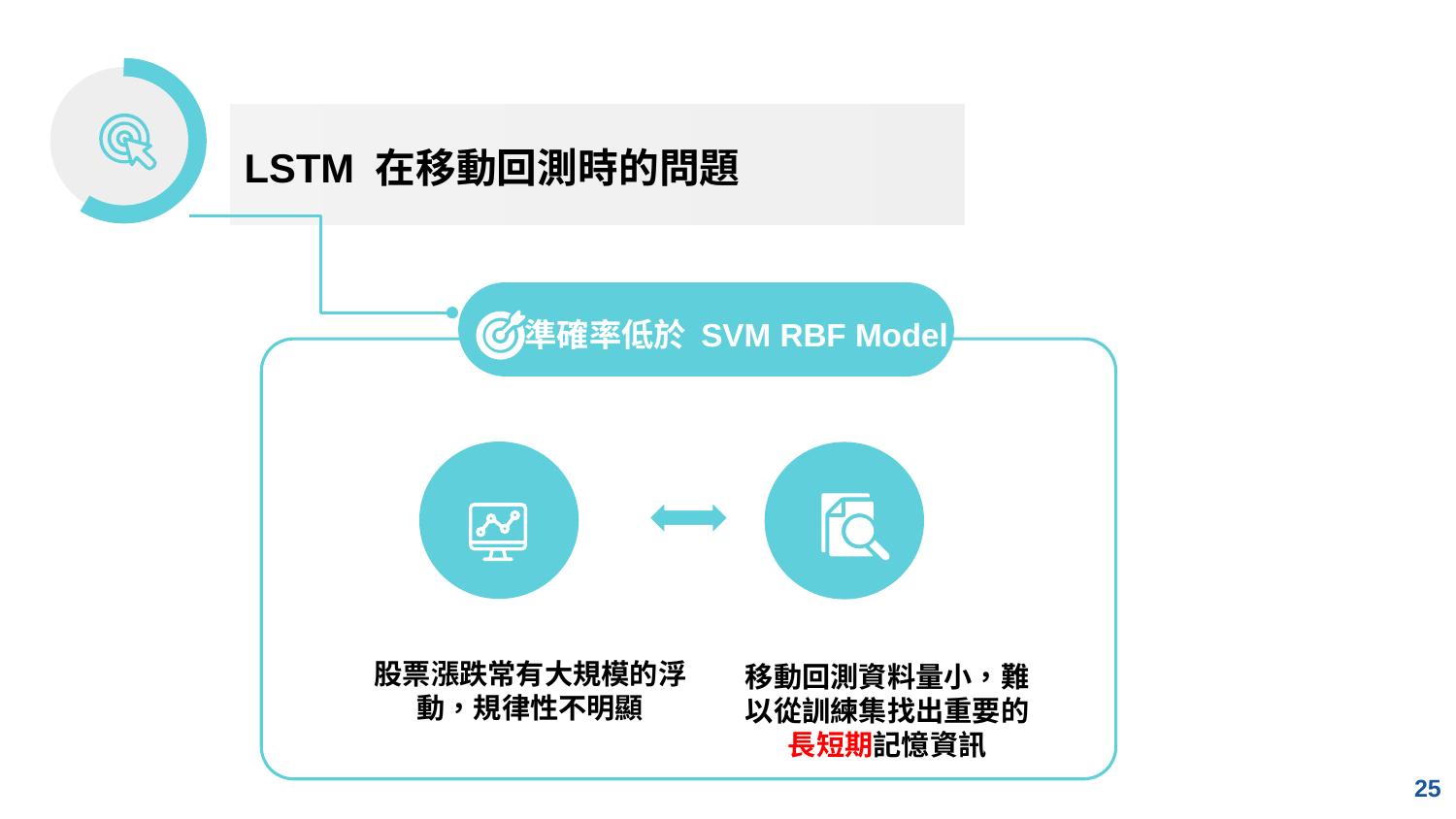

LSTM 在移動回測時的問題

準確率低於 SVM RBF Model

股票漲跌常有大規模的浮動，規律性不明顯
移動回測資料量小，難以從訓練集找出重要的長短期記憶資訊
25